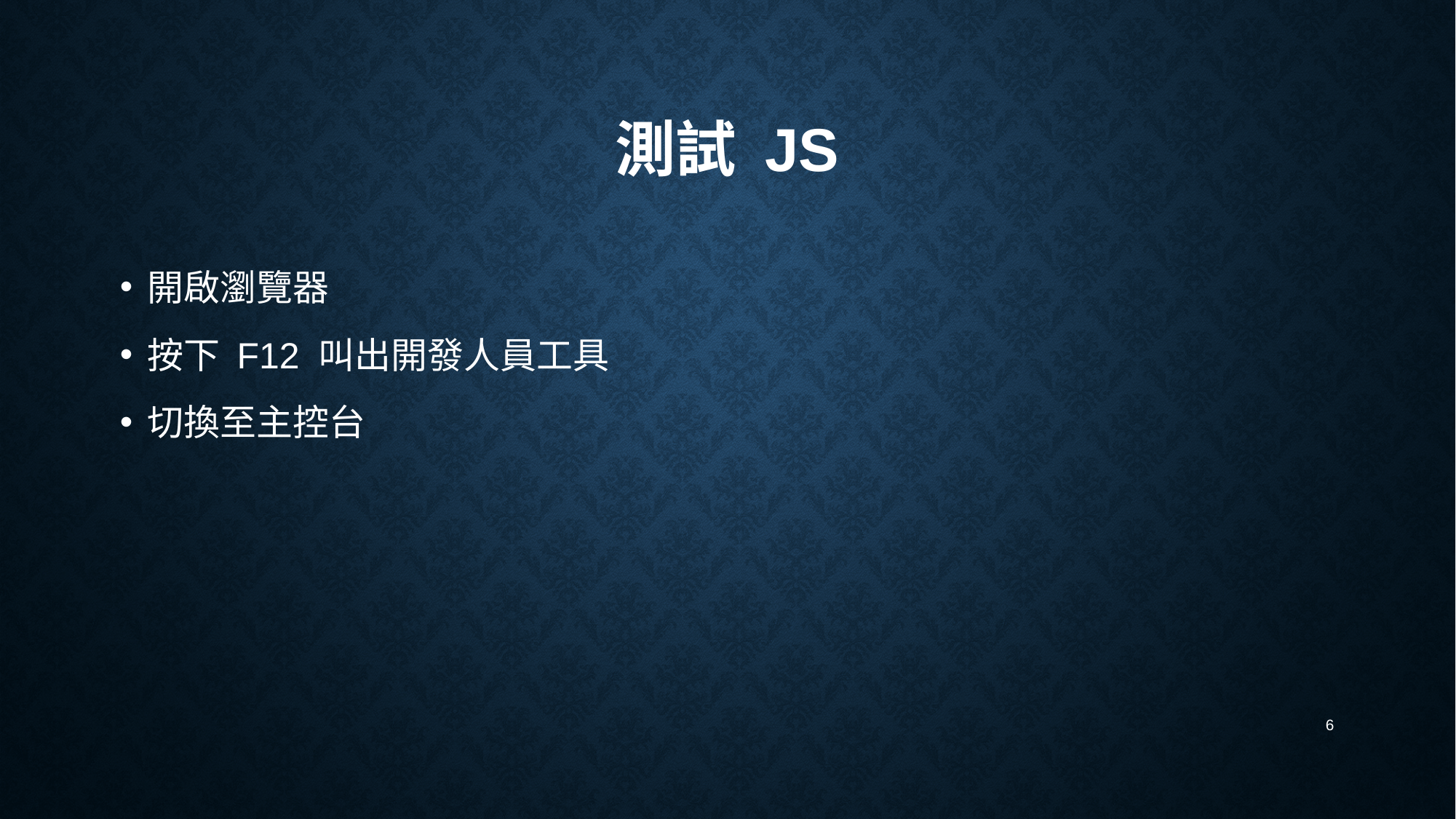

# 測試 JS
開啟瀏覽器
按下 F12 叫出開發人員工具
切換至主控台
6